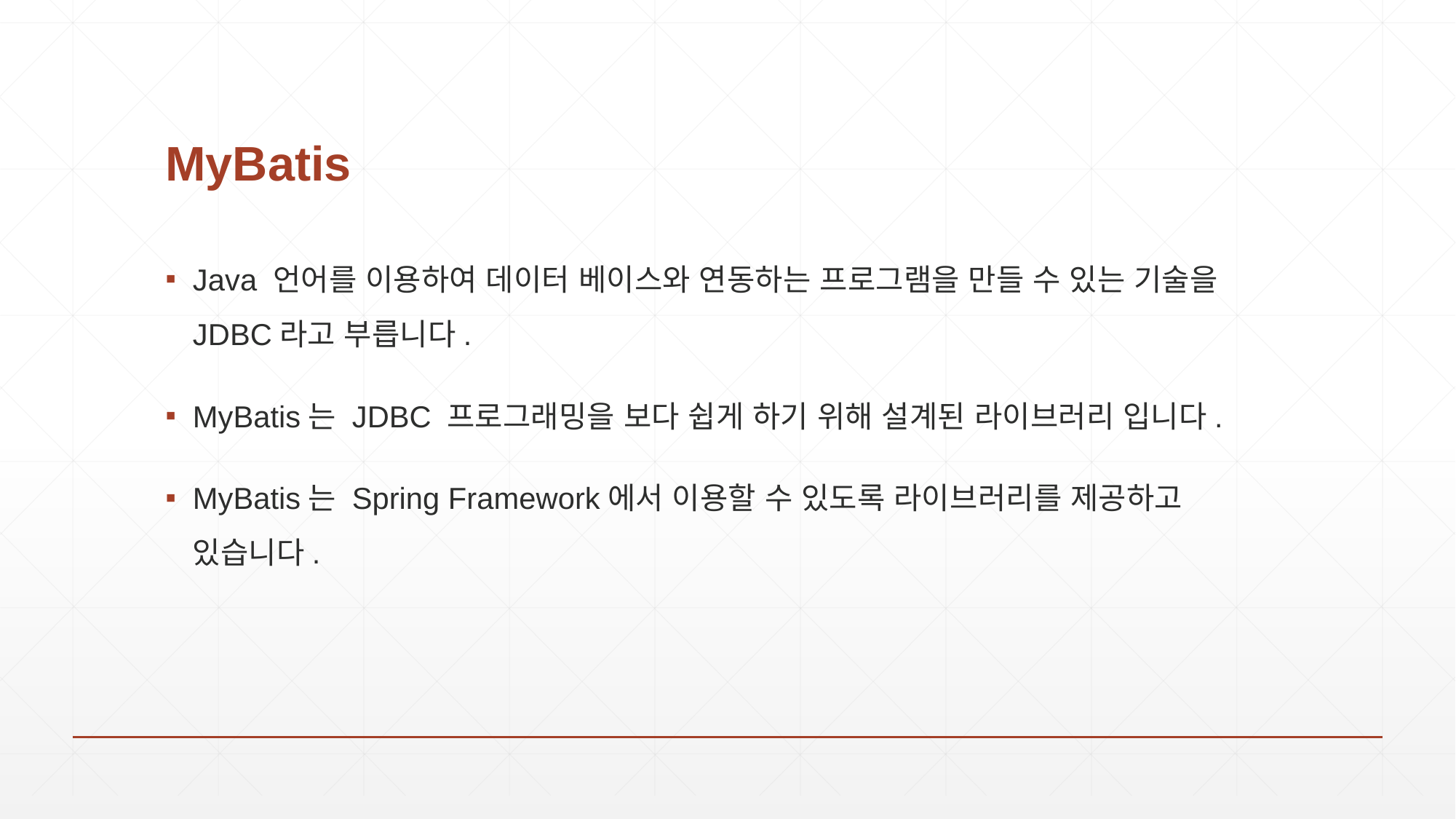

# MyBatis
Java 언어를 이용하여 데이터 베이스와 연동하는 프로그램을 만들 수 있는 기술을 JDBC라고 부릅니다.
MyBatis는 JDBC 프로그래밍을 보다 쉽게 하기 위해 설계된 라이브러리 입니다.
MyBatis는 Spring Framework에서 이용할 수 있도록 라이브러리를 제공하고 있습니다.